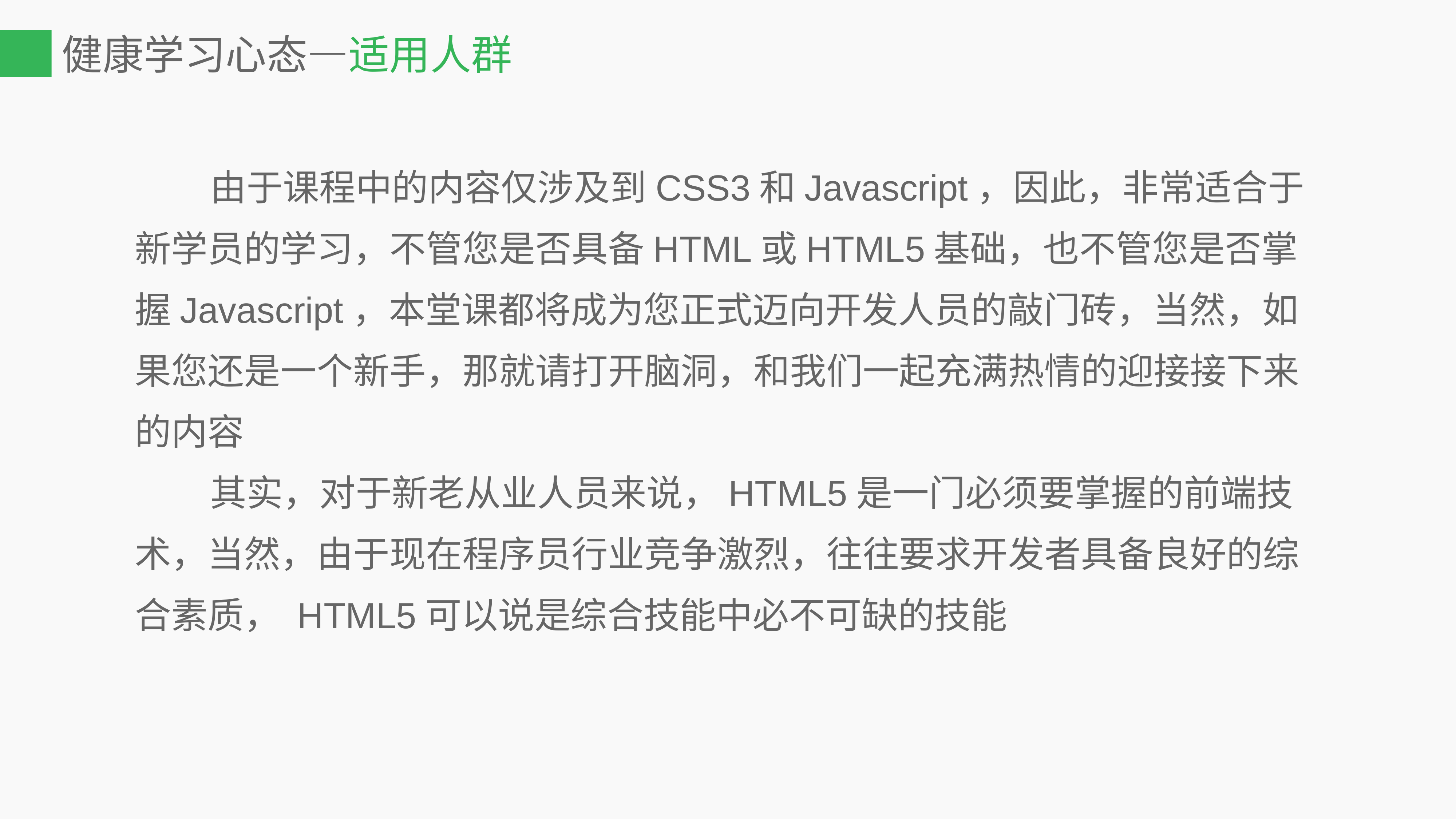

# 健康学习心态—适用人群
由于课程中的内容仅涉及到CSS3和Javascript，因此，非常适合于新学员的学习，不管您是否具备HTML或HTML5基础，也不管您是否掌握Javascript，本堂课都将成为您正式迈向开发人员的敲门砖，当然，如果您还是一个新手，那就请打开脑洞，和我们一起充满热情的迎接接下来的内容
其实，对于新老从业人员来说，HTML5是一门必须要掌握的前端技术，当然，由于现在程序员行业竞争激烈，往往要求开发者具备良好的综合素质， HTML5可以说是综合技能中必不可缺的技能